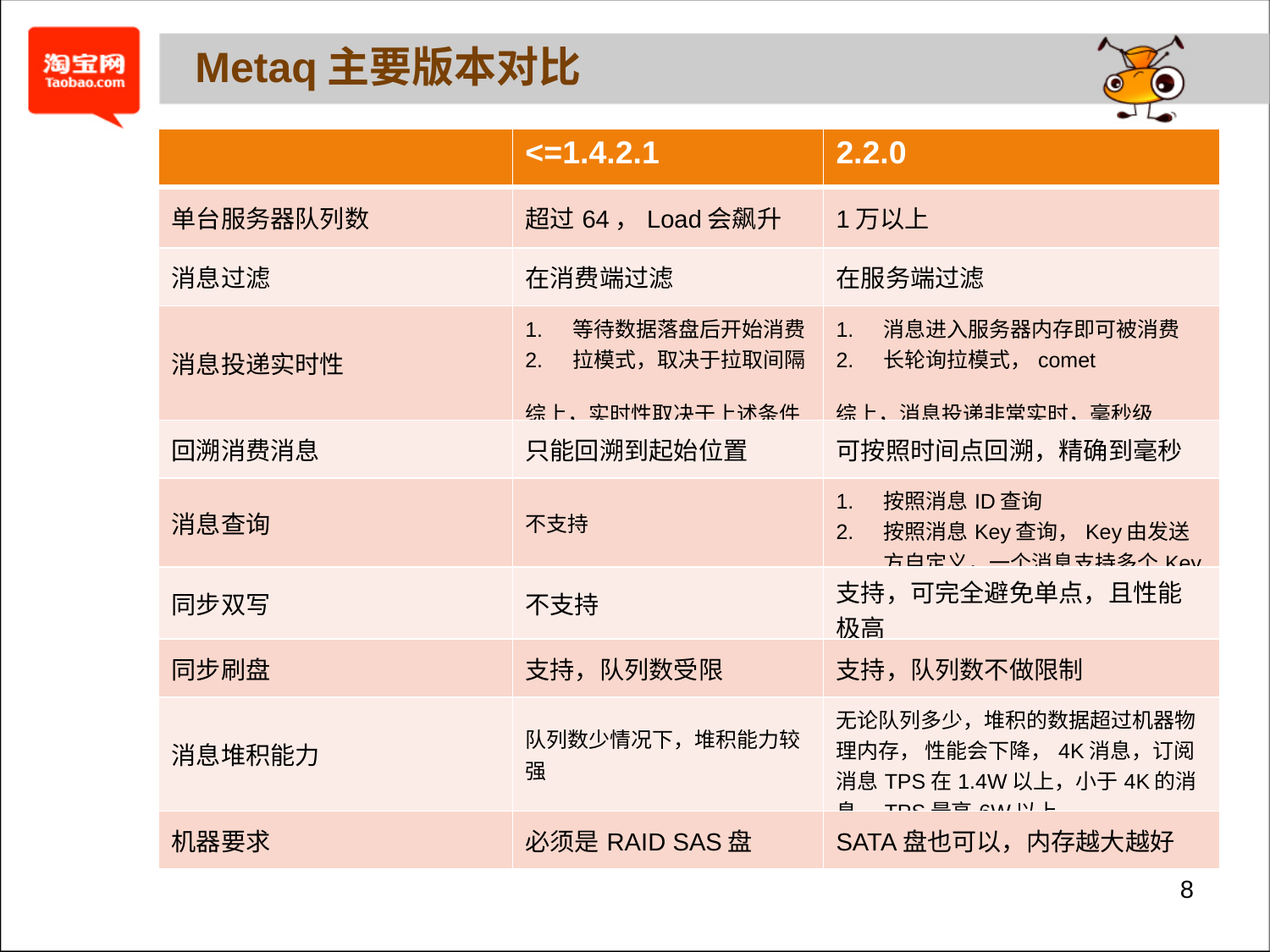

Metaq主要版本对比
|  | <=1.4.2.1 | 2.2.0 |
| --- | --- | --- |
| 单台服务器队列数 | 超过64，Load会飙升 | 1万以上 |
| 消息过滤 | 在消费端过滤 | 在服务端过滤 |
| 消息投递实时性 | 等待数据落盘后开始消费 拉模式，取决于拉取间隔 综上，实时性取决于上述条件 | 消息进入服务器内存即可被消费 长轮询拉模式，comet 综上，消息投递非常实时，毫秒级 |
| 回溯消费消息 | 只能回溯到起始位置 | 可按照时间点回溯，精确到毫秒 |
| 消息查询 | 不支持 | 按照消息ID查询 按照消息Key查询，Key由发送方自定义，一个消息支持多个Key |
| 同步双写 | 不支持 | 支持，可完全避免单点，且性能极高 |
| 同步刷盘 | 支持，队列数受限 | 支持，队列数不做限制 |
| 消息堆积能力 | 队列数少情况下，堆积能力较强 | 无论队列多少，堆积的数据超过机器物理内存， 性能会下降，4K消息，订阅消息TPS在1.4W以上，小于4K的消息，TPS最高6W以上 |
| 机器要求 | 必须是RAID SAS盘 | SATA盘也可以，内存越大越好 |
8